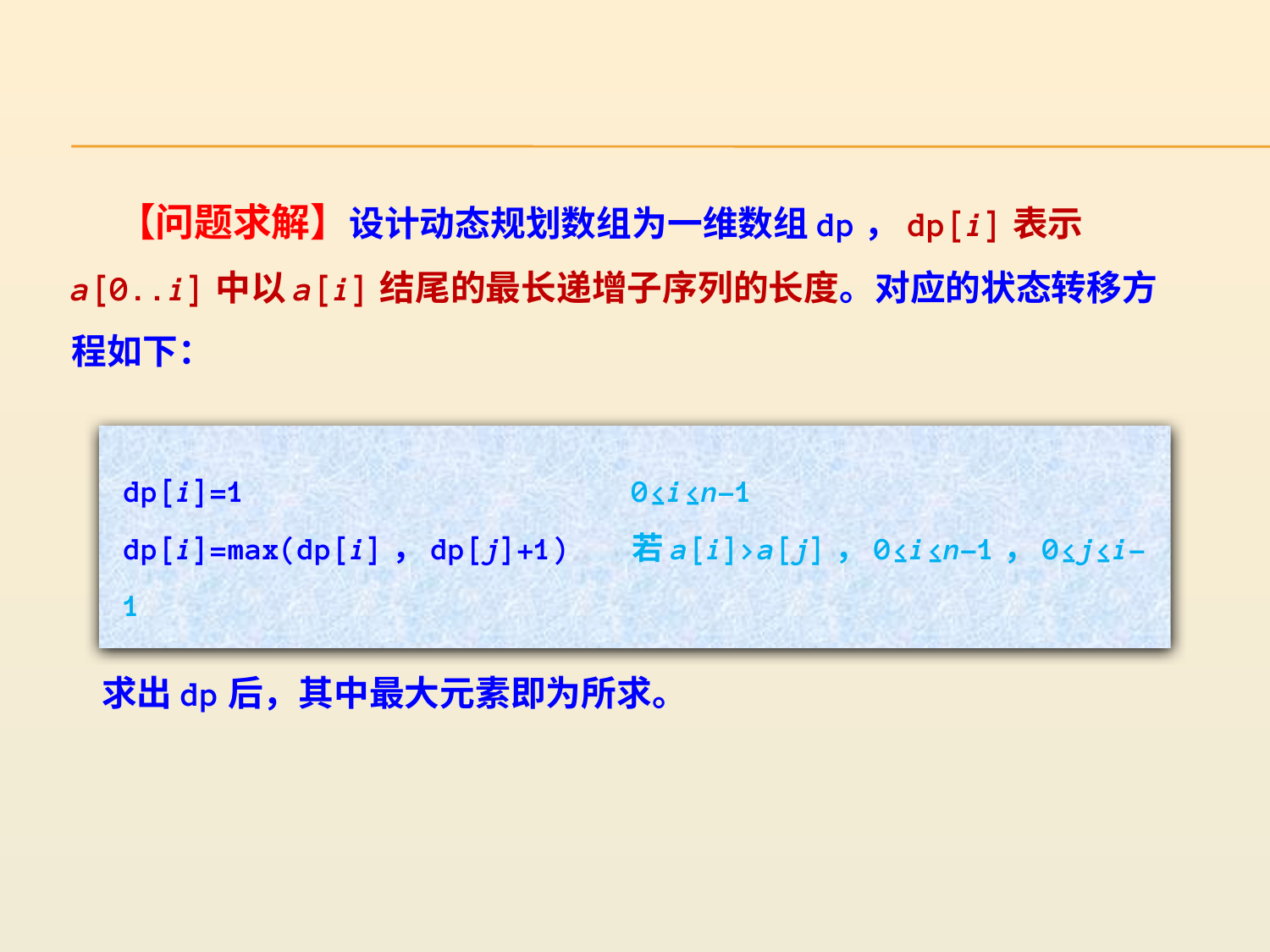

【问题求解】设计动态规划数组为一维数组dp，dp[i]表示a[0..i]中以a[i]结尾的最长递增子序列的长度。对应的状态转移方程如下：
dp[i]=1				0≤i≤n-1
dp[i]=max(dp[i]，dp[j]+1)	若a[i]>a[j]，0≤i≤n-1，0≤j≤i-1
求出dp后，其中最大元素即为所求。